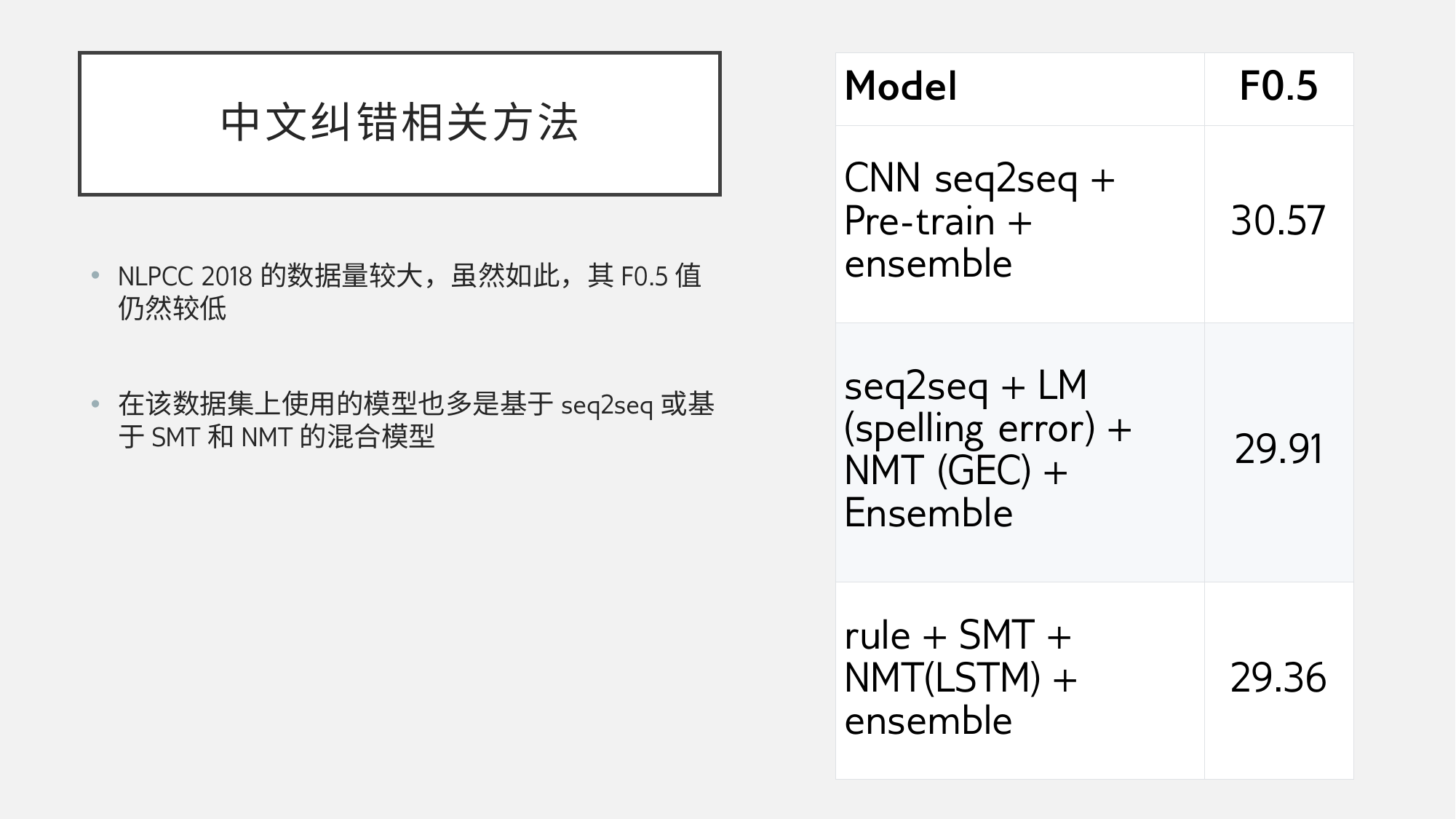

# 中文纠错相关方法
| Model | F0.5 |
| --- | --- |
| CNN seq2seq + Pre-train + ensemble | 30.57 |
| seq2seq + LM (spelling error) + NMT (GEC) + Ensemble | 29.91 |
| rule + SMT + NMT(LSTM) + ensemble | 29.36 |
NLPCC 2018的数据量较大，虽然如此，其F0.5值仍然较低

在该数据集上使用的模型也多是基于seq2seq或基于SMT和NMT的混合模型